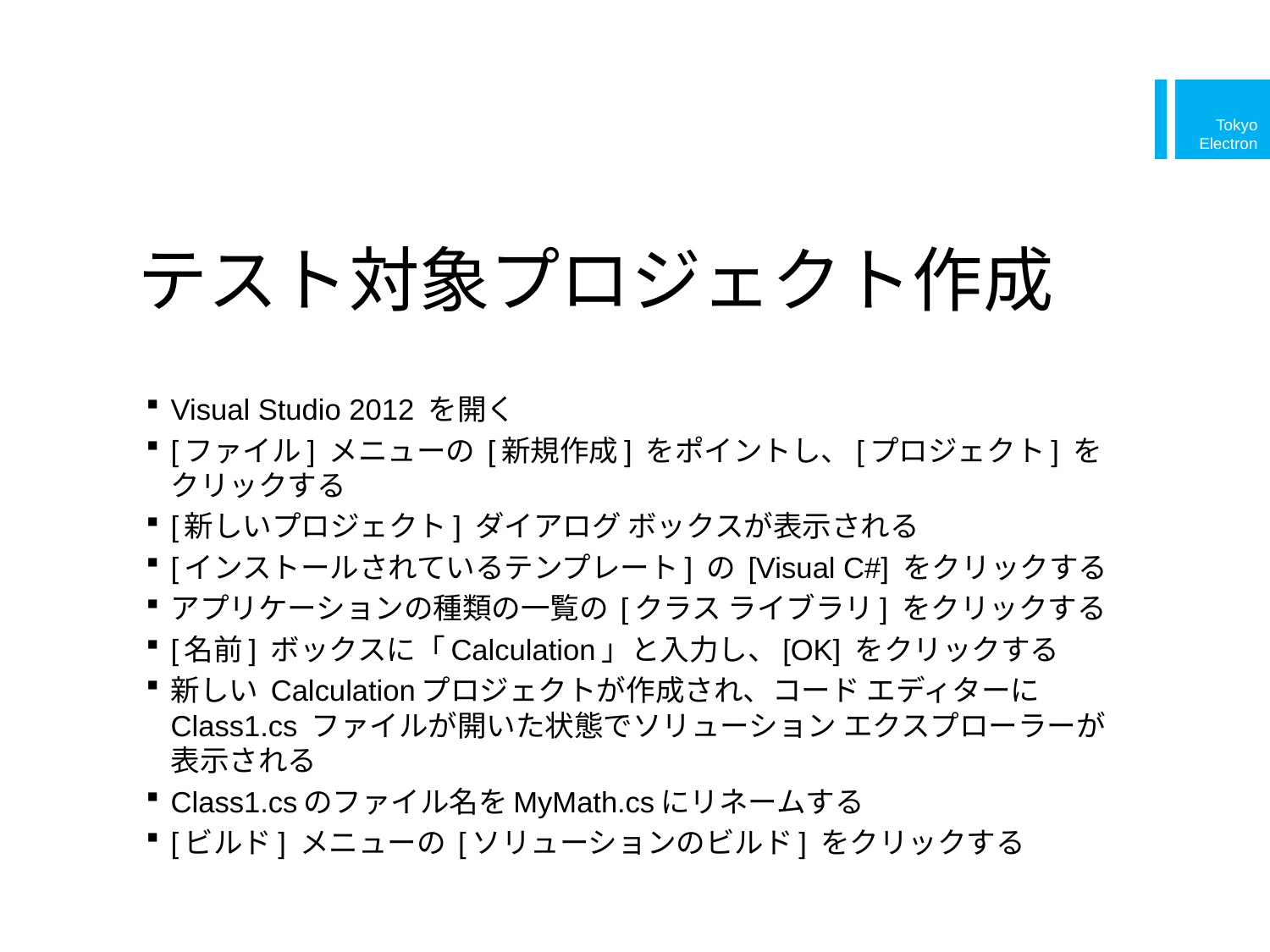

# テスト対象プロジェクト作成
Visual Studio 2012 を開く
[ファイル] メニューの [新規作成] をポイントし、[プロジェクト] をクリックする
[新しいプロジェクト] ダイアログ ボックスが表示される
[インストールされているテンプレート] の [Visual C#] をクリックする
アプリケーションの種類の一覧の [クラス ライブラリ] をクリックする
[名前] ボックスに「Calculation」と入力し、[OK] をクリックする
新しい Calculationプロジェクトが作成され、コード エディターに Class1.cs ファイルが開いた状態でソリューション エクスプローラーが表示される
Class1.csのファイル名をMyMath.csにリネームする
[ビルド] メニューの [ソリューションのビルド] をクリックする